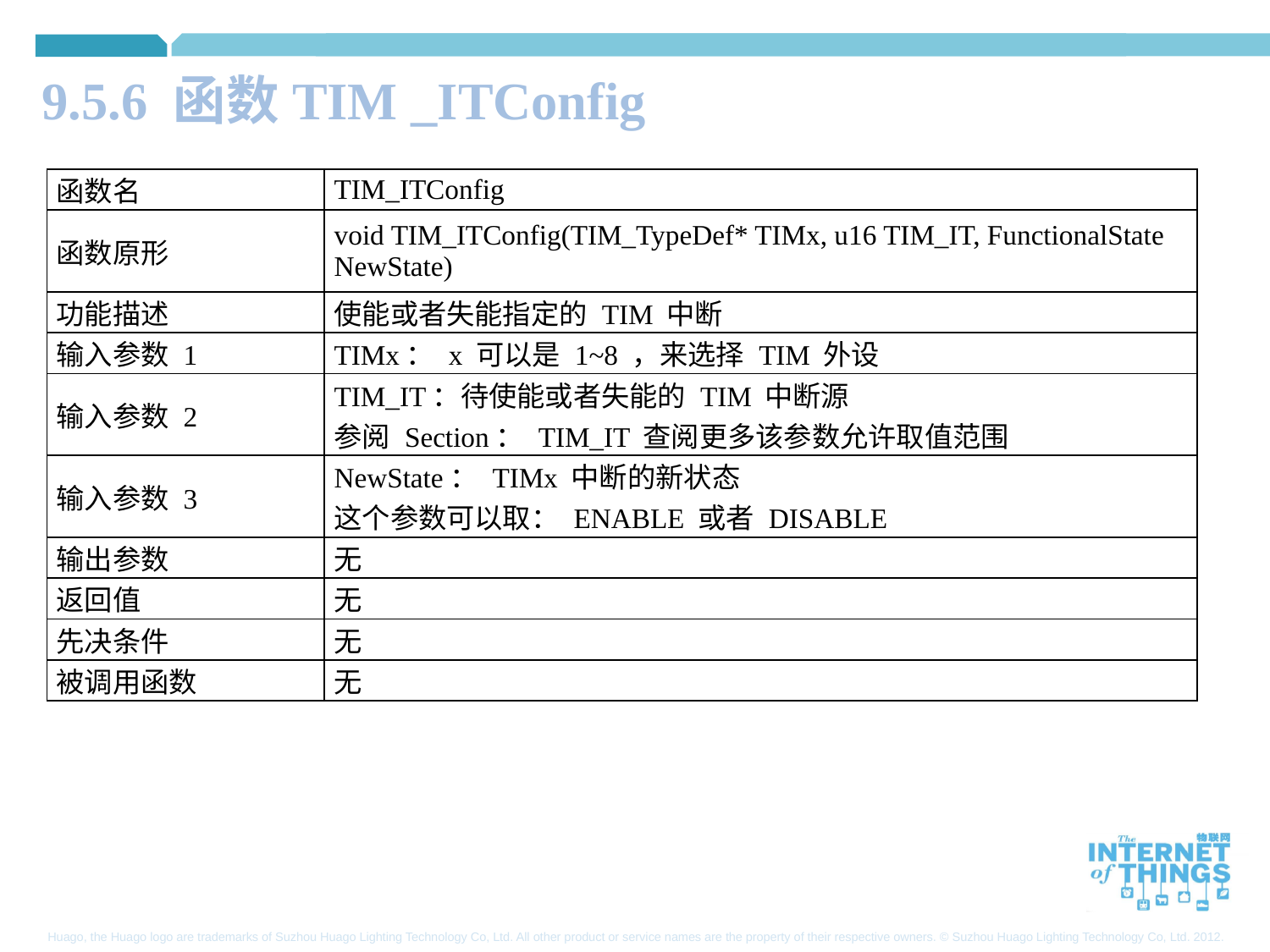

9.5.6 函数TIM _ITConfig
| 函数名 | TIM\_ITConfig |
| --- | --- |
| 函数原形 | void TIM\_ITConfig(TIM\_TypeDef\* TIMx, u16 TIM\_IT, FunctionalState NewState) |
| 功能描述 | 使能或者失能指定的 TIM 中断 |
| 输入参数 1 | TIMx： x 可以是 1~8 ，来选择 TIM 外设 |
| 输入参数 2 | TIM\_IT：待使能或者失能的 TIM 中断源 参阅 Section： TIM\_IT 查阅更多该参数允许取值范围 |
| 输入参数 3 | NewState： TIMx 中断的新状态 这个参数可以取： ENABLE 或者 DISABLE |
| 输出参数 | 无 |
| 返回值 | 无 |
| 先决条件 | 无 |
| 被调用函数 | 无 |